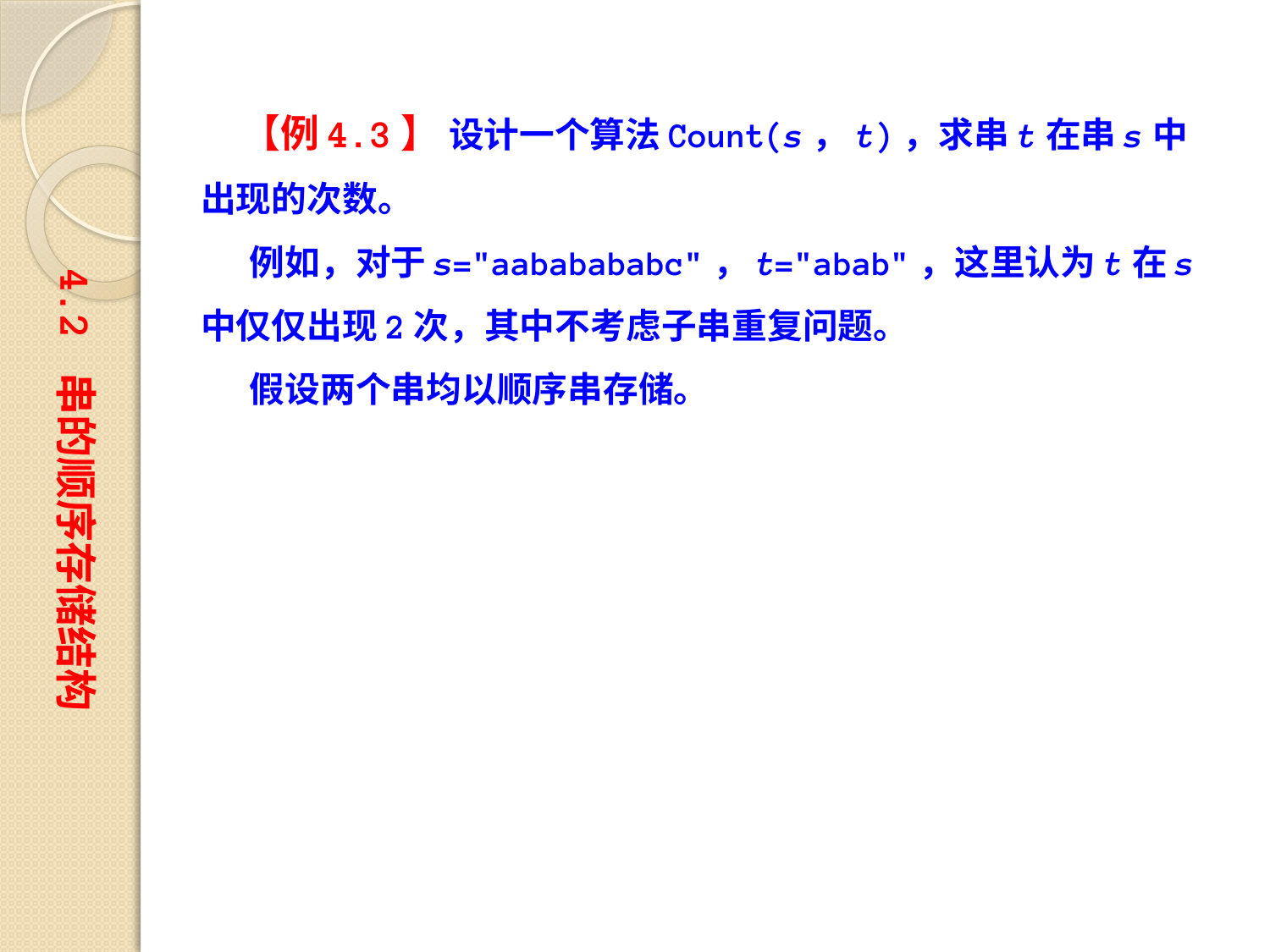

【例4.3】 设计一个算法Count(s，t)，求串t在串s中出现的次数。
     例如，对于s="aababababc"，t="abab"，这里认为t在s中仅仅出现2次，其中不考虑子串重复问题。
     假设两个串均以顺序串存储。
4.2 串的顺序存储结构